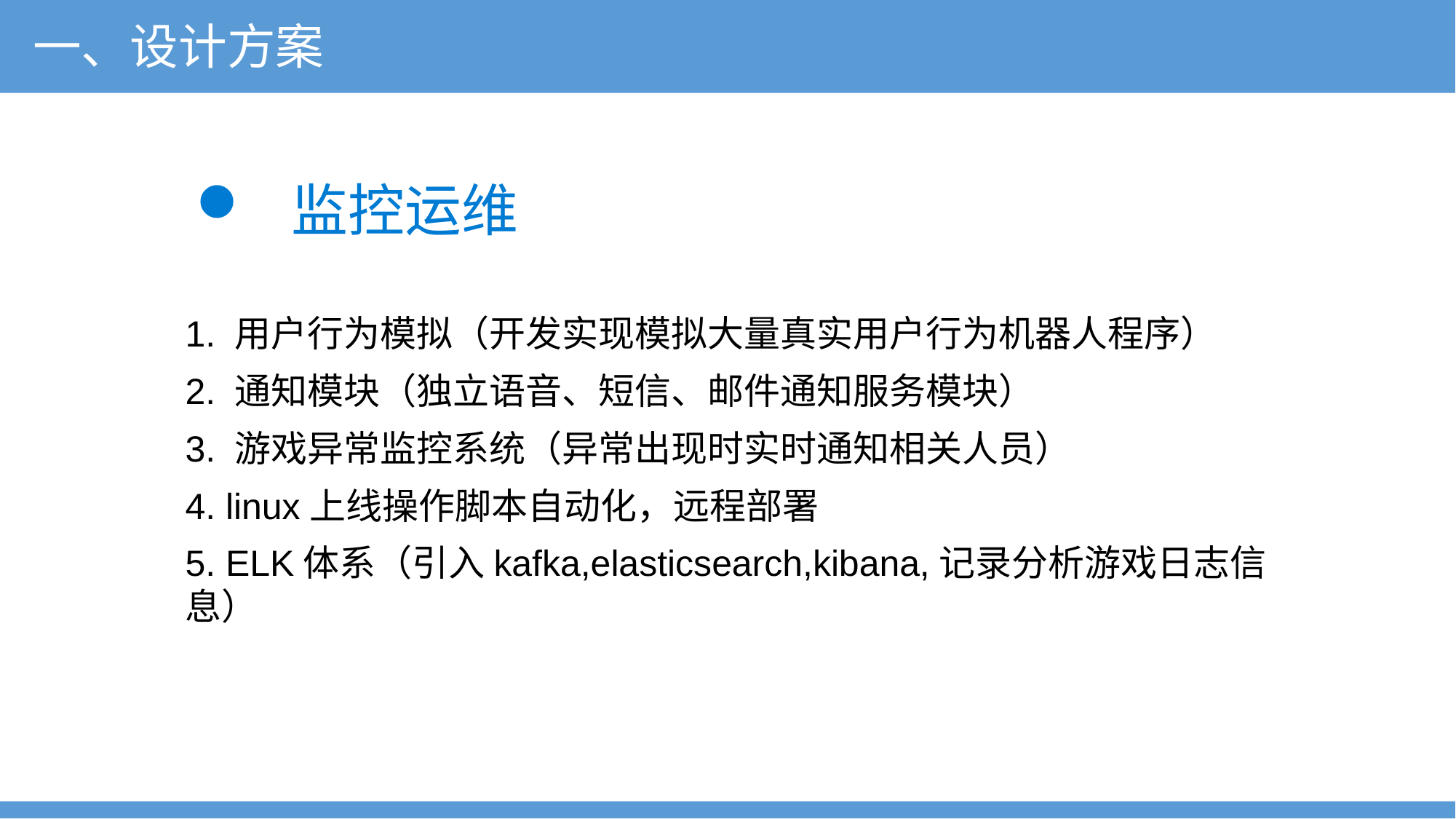

一、设计方案
  监控运维

1. 用户行为模拟（开发实现模拟大量真实用户行为机器人程序）
2. 通知模块（独立语音、短信、邮件通知服务模块）
3. 游戏异常监控系统（异常出现时实时通知相关人员）
4. linux上线操作脚本自动化，远程部署
5. ELK体系（引入kafka,elasticsearch,kibana,记录分析游戏日志信息）